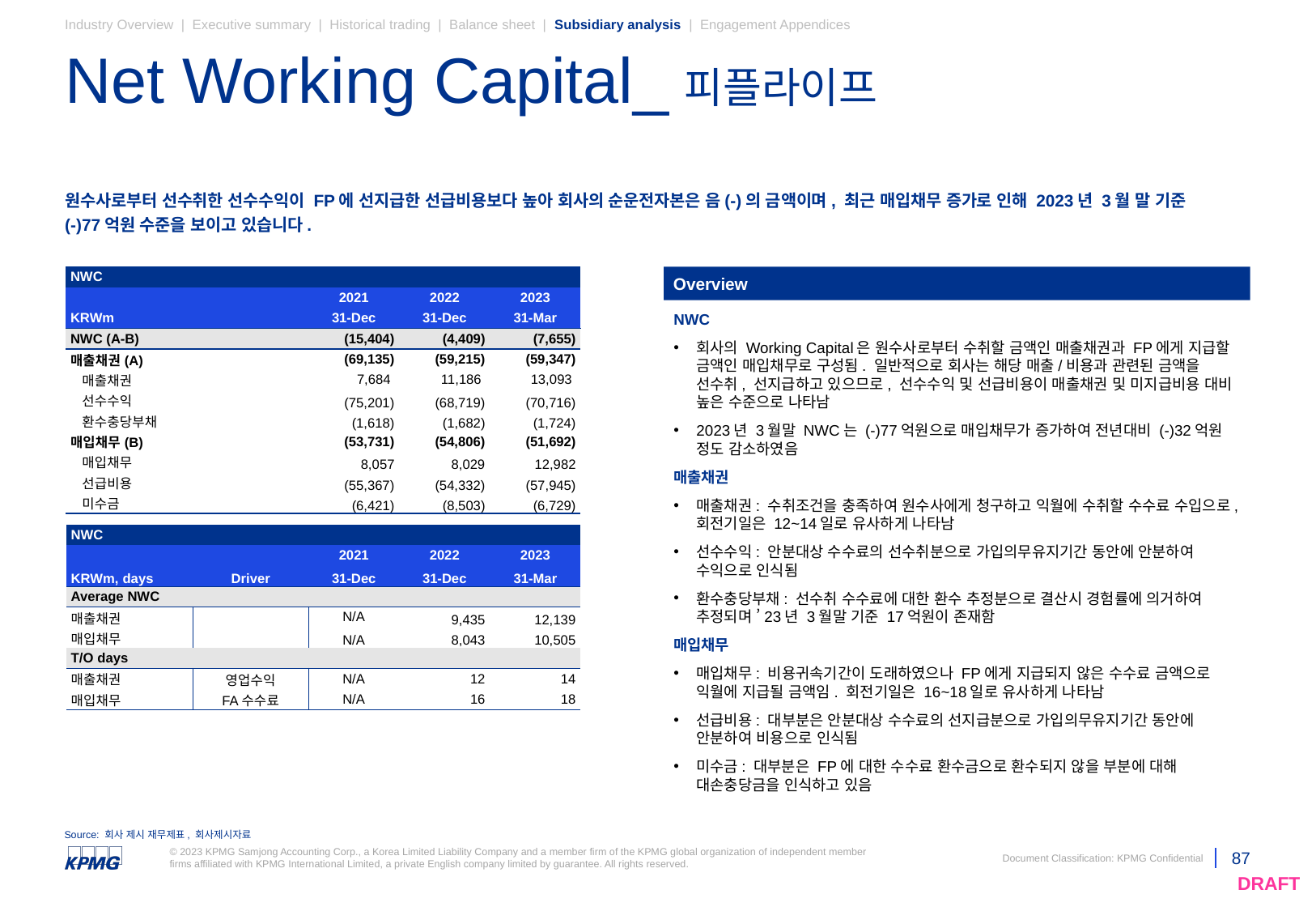

Industry Overview  |  Executive summary  |  Historical trading  |  Balance sheet  |  Subsidiary analysis  |  Engagement Appendices
# Net Working Capital_피플라이프
원수사로부터 선수취한 선수수익이 FP에 선지급한 선급비용보다 높아 회사의 순운전자본은 음(-)의 금액이며, 최근 매입채무 증가로 인해 2023년 3월 말 기준
(-)77억원 수준을 보이고 있습니다.
| NWC |  |  |  |
| --- | --- | --- | --- |
|  | 2021 | 2022 | 2023 |
| KRWm | 31-Dec | 31-Dec | 31-Mar |
| NWC (A-B) | (15,404) | (4,409) | (7,655) |
| 매출채권(A) | (69,135) | (59,215) | (59,347) |
| 매출채권 | 7,684 | 11,186 | 13,093 |
| 선수수익 | (75,201) | (68,719) | (70,716) |
| 환수충당부채 | (1,618) | (1,682) | (1,724) |
| 매입채무(B) | (53,731) | (54,806) | (51,692) |
| 매입채무 | 8,057 | 8,029 | 12,982 |
| 선급비용 | (55,367) | (54,332) | (57,945) |
| 미수금 | (6,421) | (8,503) | (6,729) |
Overview
NWC
회사의 Working Capital은 원수사로부터 수취할 금액인 매출채권과 FP에게 지급할 금액인 매입채무로 구성됨. 일반적으로 회사는 해당 매출/비용과 관련된 금액을 선수취, 선지급하고 있으므로, 선수수익 및 선급비용이 매출채권 및 미지급비용 대비 높은 수준으로 나타남
2023년 3월말 NWC는 (-)77억원으로 매입채무가 증가하여 전년대비 (-)32억원 정도 감소하였음
매출채권
매출채권: 수취조건을 충족하여 원수사에게 청구하고 익월에 수취할 수수료 수입으로, 회전기일은 12~14일로 유사하게 나타남
선수수익: 안분대상 수수료의 선수취분으로 가입의무유지기간 동안에 안분하여 수익으로 인식됨
환수충당부채: 선수취 수수료에 대한 환수 추정분으로 결산시 경험률에 의거하여 추정되며 ’23년 3월말 기준 17억원이 존재함
매입채무
매입채무: 비용귀속기간이 도래하였으나 FP에게 지급되지 않은 수수료 금액으로 익월에 지급될 금액임. 회전기일은 16~18일로 유사하게 나타남
선급비용: 대부분은 안분대상 수수료의 선지급분으로 가입의무유지기간 동안에 안분하여 비용으로 인식됨
미수금: 대부분은 FP에 대한 수수료 환수금으로 환수되지 않을 부분에 대해 대손충당금을 인식하고 있음
| NWC |  |  |  |  |
| --- | --- | --- | --- | --- |
|  |  | 2021 | 2022 | 2023 |
| KRWm, days | Driver | 31-Dec | 31-Dec | 31-Mar |
| Average NWC |  |  |  |  |
| 매출채권 |  | N/A | 9,435 | 12,139 |
| 매입채무 |  | N/A | 8,043 | 10,505 |
| T/O days |  |  |  |  |
| 매출채권 | 영업수익 | N/A | 12 | 14 |
| 매입채무 | FA수수료 | N/A | 16 | 18 |
Source: 회사 제시 재무제표, 회사제시자료